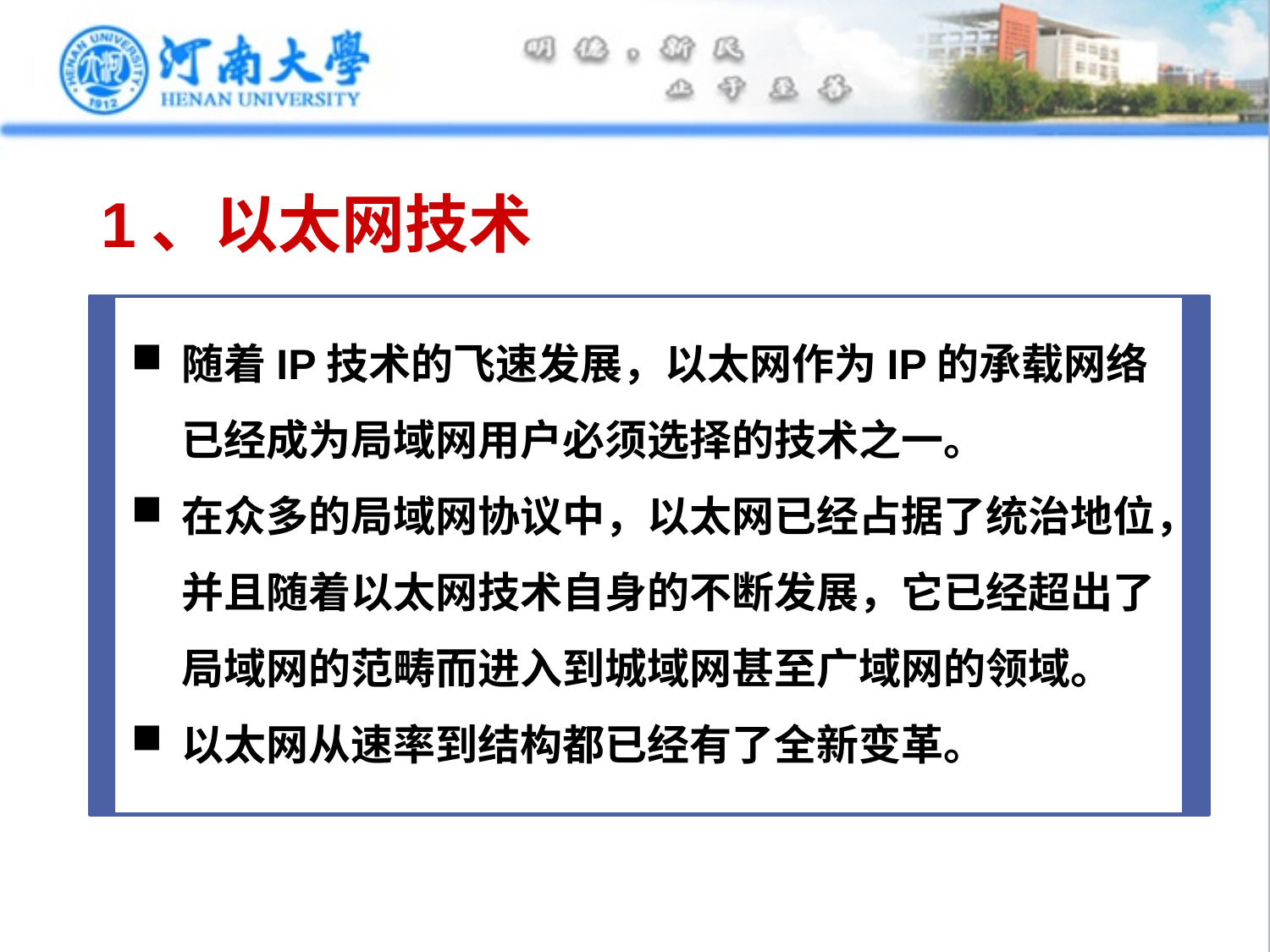

1、以太网技术

随着IP技术的飞速发展，以太网作为IP的承载网络已经成为局域网用户必须选择的技术之一。
在众多的局域网协议中，以太网已经占据了统治地位，并且随着以太网技术自身的不断发展，它已经超出了局域网的范畴而进入到城域网甚至广域网的领域。
以太网从速率到结构都已经有了全新变革。